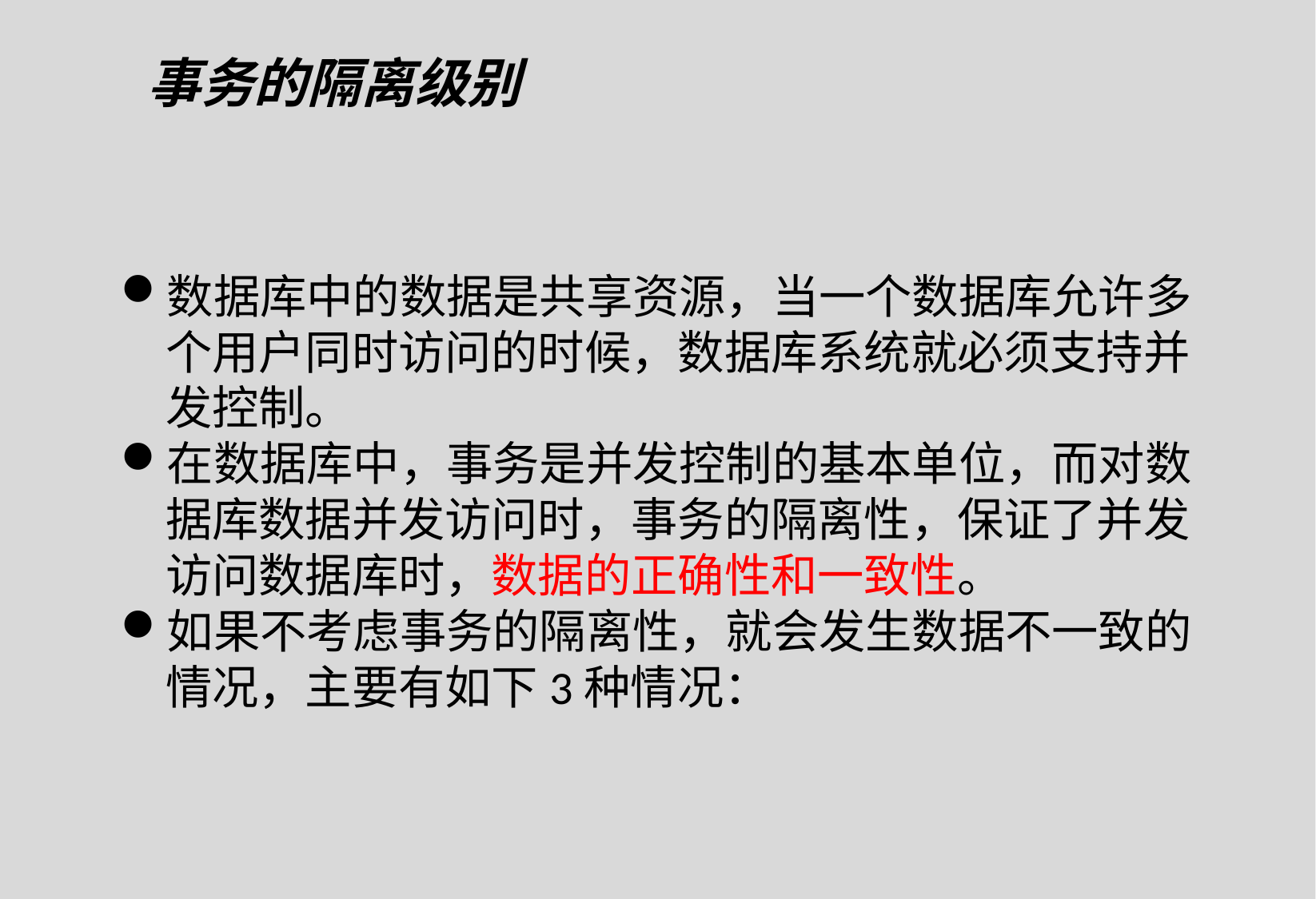

事务的隔离级别
数据库中的数据是共享资源，当一个数据库允许多个用户同时访问的时候，数据库系统就必须支持并发控制。
在数据库中，事务是并发控制的基本单位，而对数据库数据并发访问时，事务的隔离性，保证了并发访问数据库时，数据的正确性和一致性。
如果不考虑事务的隔离性，就会发生数据不一致的情况，主要有如下3种情况：